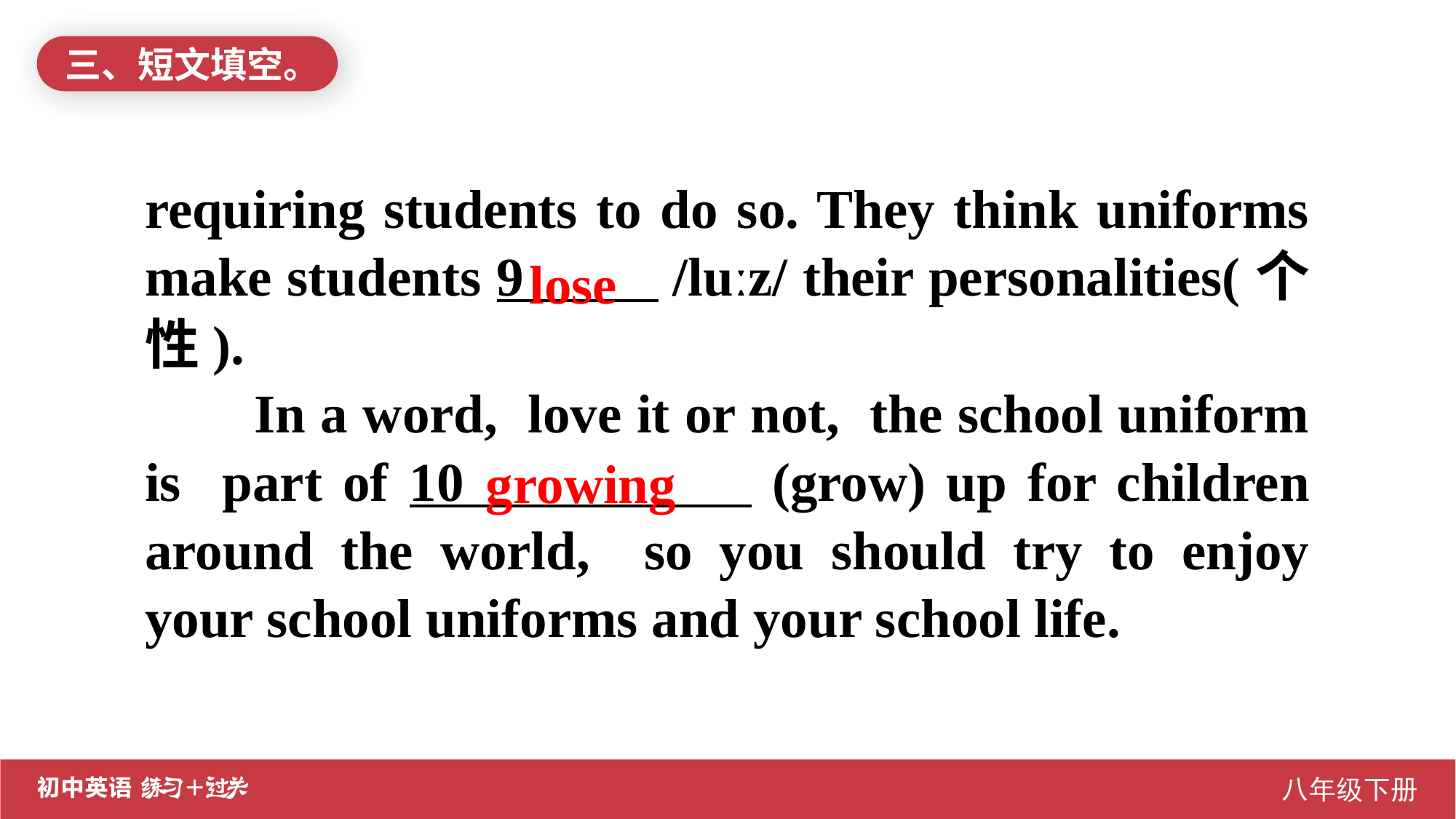

三、短文填空。
requiring students to do so. They think uniforms make students 9          /luːz/ their personalities(个性).
	In a word,  love it or not,  the school uniform is  part of 10               (grow) up for children around the world,  so you should try to enjoy your school uniforms and your school life.
lose
growing